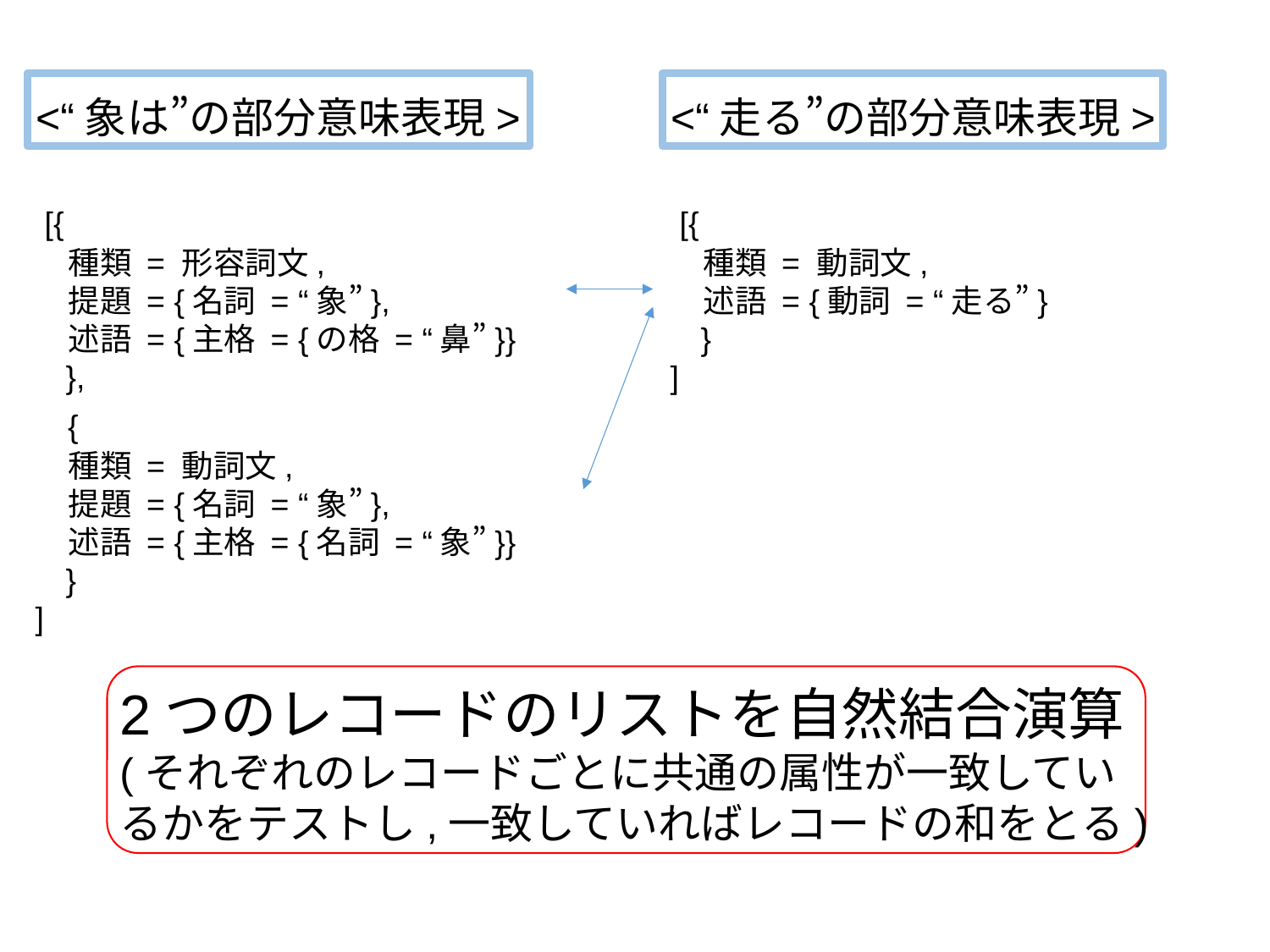

<“象は”の部分意味表現>

　  [{
　　　種類 = 形容詞文,
　　　提題 = {名詞 = “象”},
　　　述語 = {主格 = {の格 = “鼻”}}
　 　  },
　　{
　　　種類 = 動詞文,
　　　提題 = {名詞 = “象”},
　　　述語 = {主格 = {名詞 = “象”}}
　 　  }
       ]
<“走る”の部分意味表現>

　  [{
　　　種類 = 動詞文,
　　　述語 = {動詞 = “走る”}
　 　  }
       ]

2つのレコードのリストを自然結合演算
(それぞれのレコードごとに共通の属性が一致しているかをテストし,一致していればレコードの和をとる)